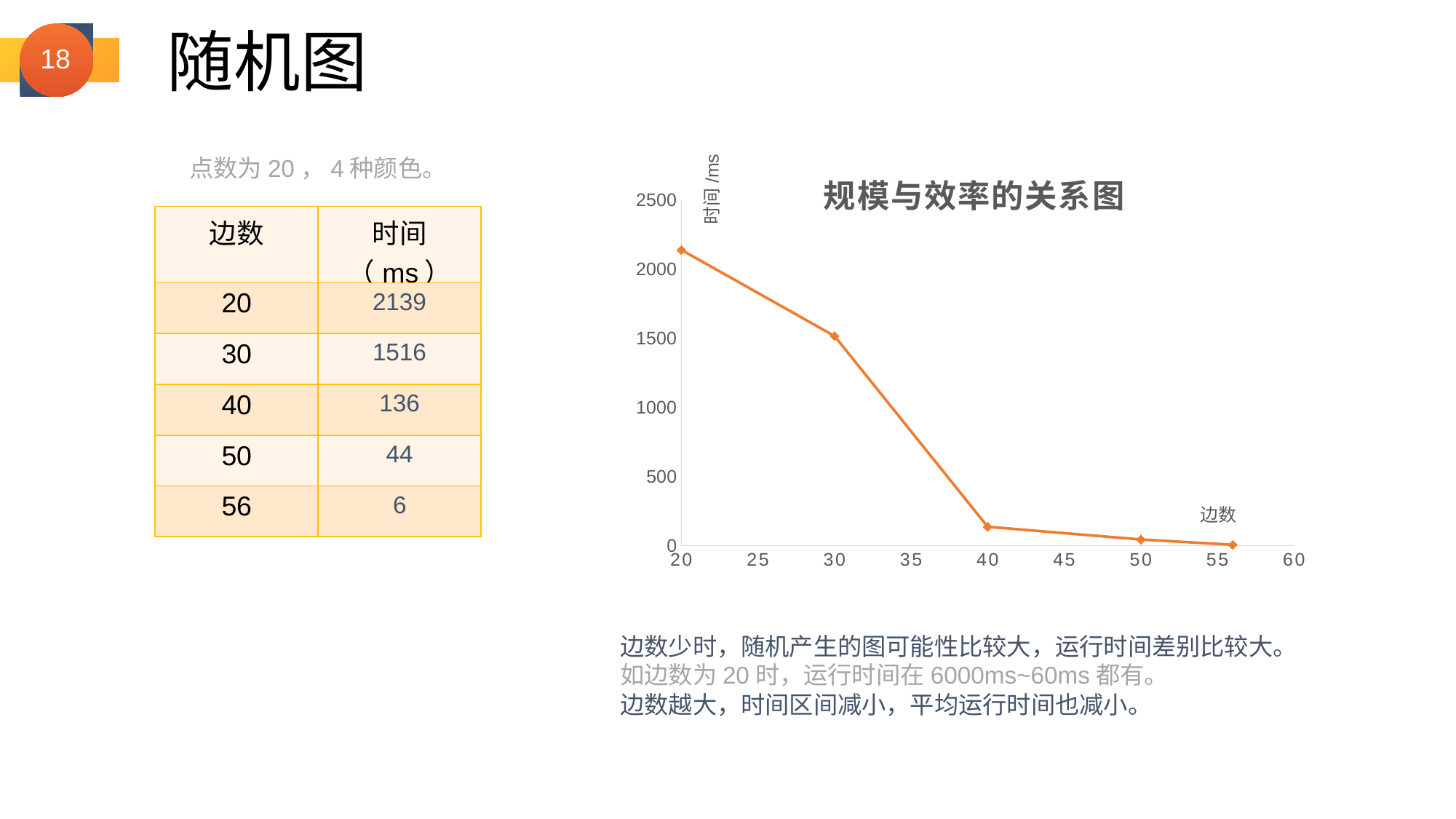

随机图
点数为20，4种颜色。

### Chart: 规模与效率的关系图

| Category | 时间（ms） |
|---|---|
| 边数 | 时间（ms） |
| --- | --- |
| 20 | 2139 |
| 30 | 1516 |
| 40 | 136 |
| 50 | 44 |
| 56 | 6 |
边数少时，随机产生的图可能性比较大，运行时间差别比较大。
如边数为20时，运行时间在6000ms~60ms都有。
边数越大，时间区间减小，平均运行时间也减小。